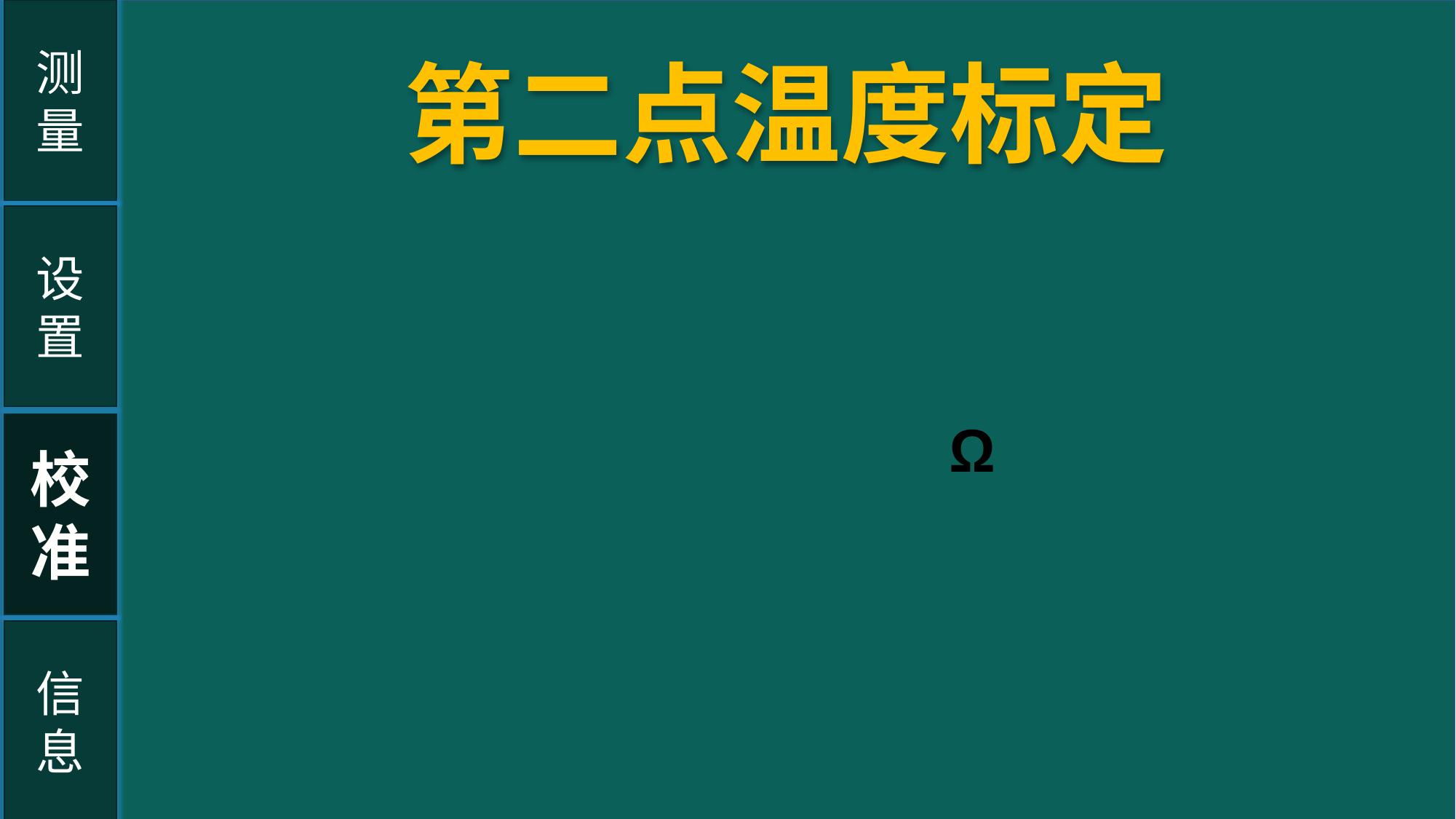

测
量
第二点温度标定
设置
Ω
校
准
信
息